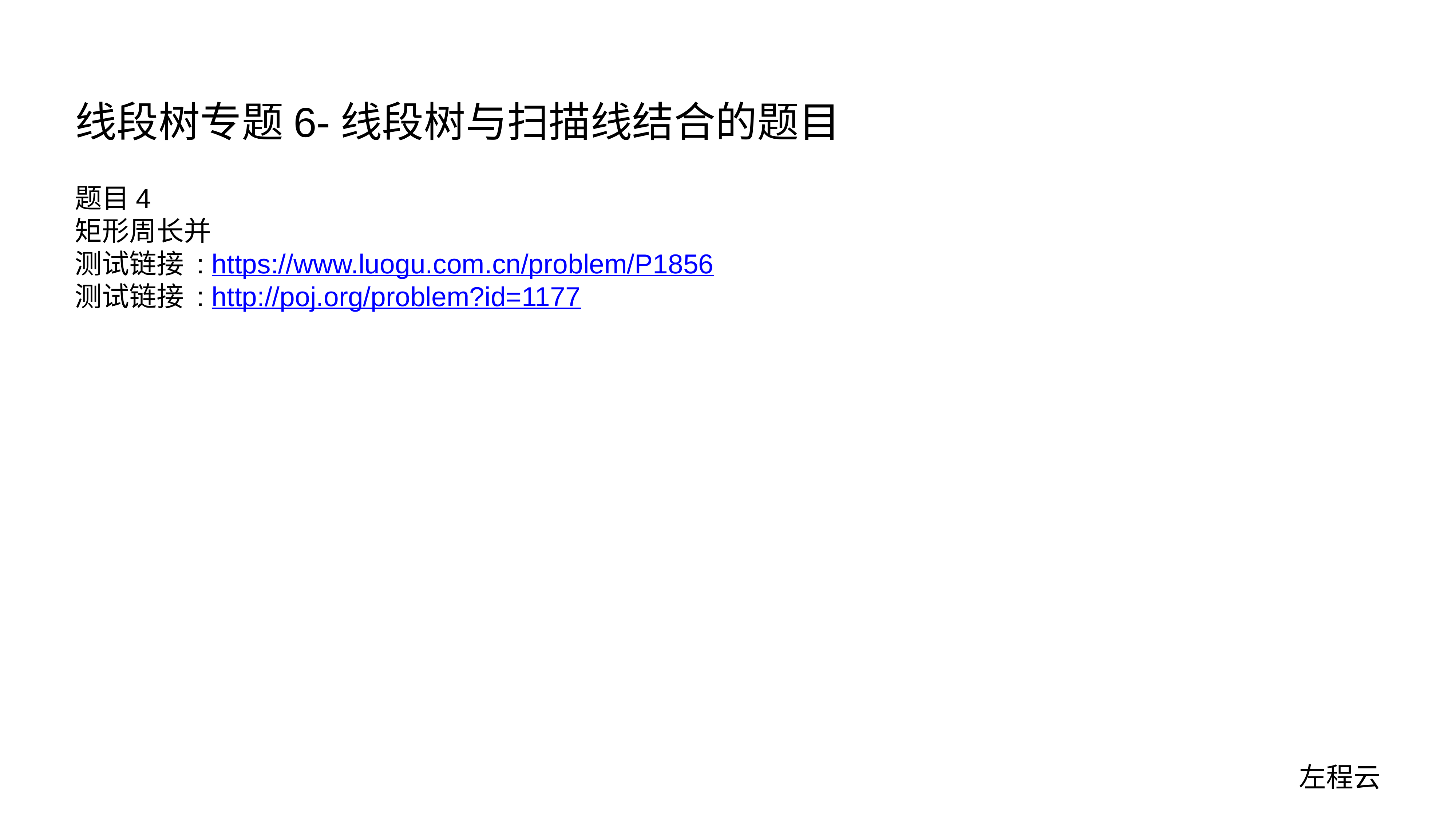

# 线段树专题6-线段树与扫描线结合的题目
题目4
矩形周长并
测试链接 : https://www.luogu.com.cn/problem/P1856
测试链接 : http://poj.org/problem?id=1177
左程云